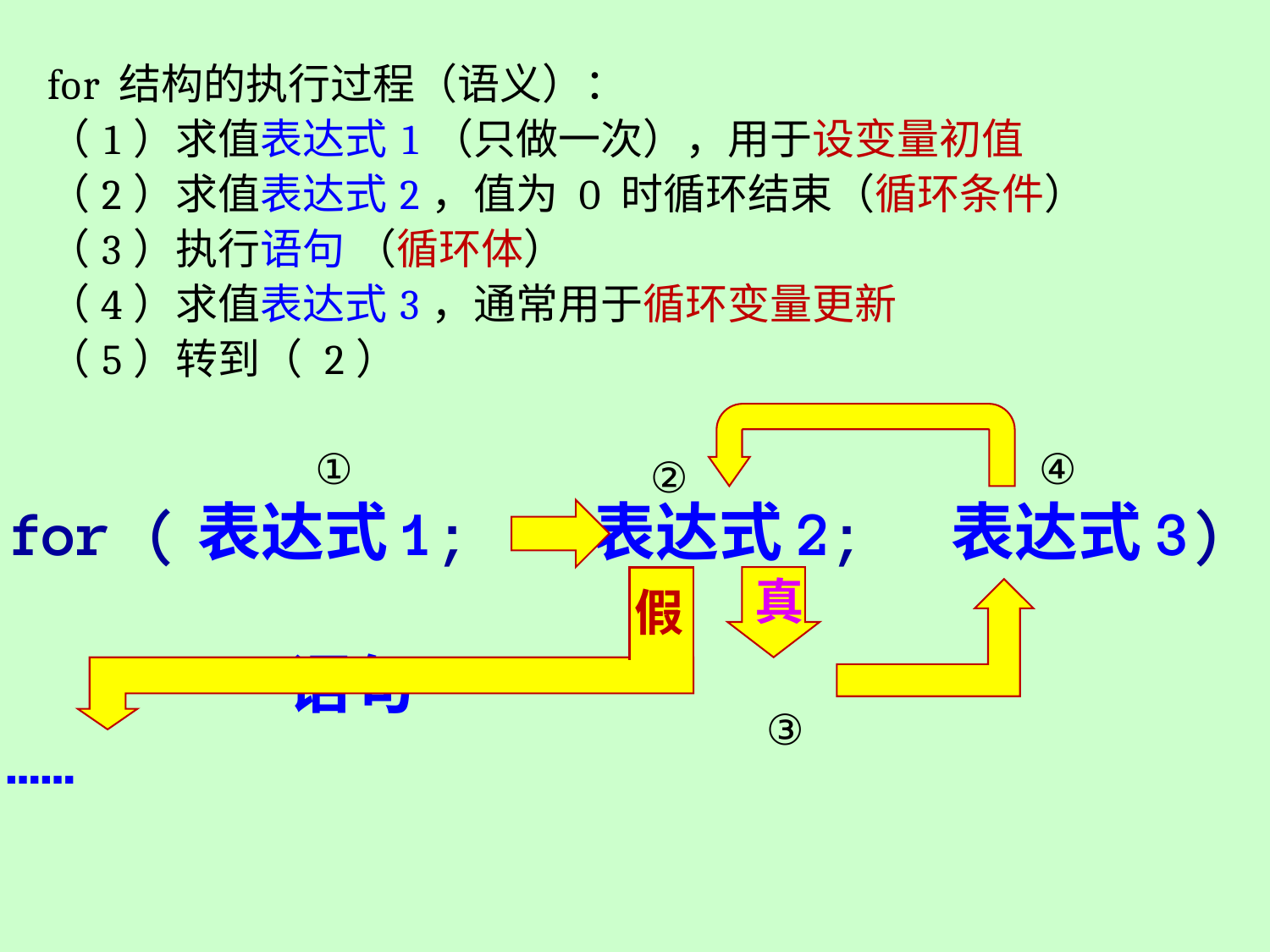

for 结构的执行过程（语义）：
（1）求值表达式1（只做一次），用于设变量初值
（2）求值表达式2，值为 0 时循环结束（循环条件）
（3）执行语句 （循环体）
（4）求值表达式3，通常用于循环变量更新
（5）转到（ 2）

①
④
②
for (表达式1;   表达式2;  表达式3)

                   语句
……

| 假 |
| --- |
真

③
57